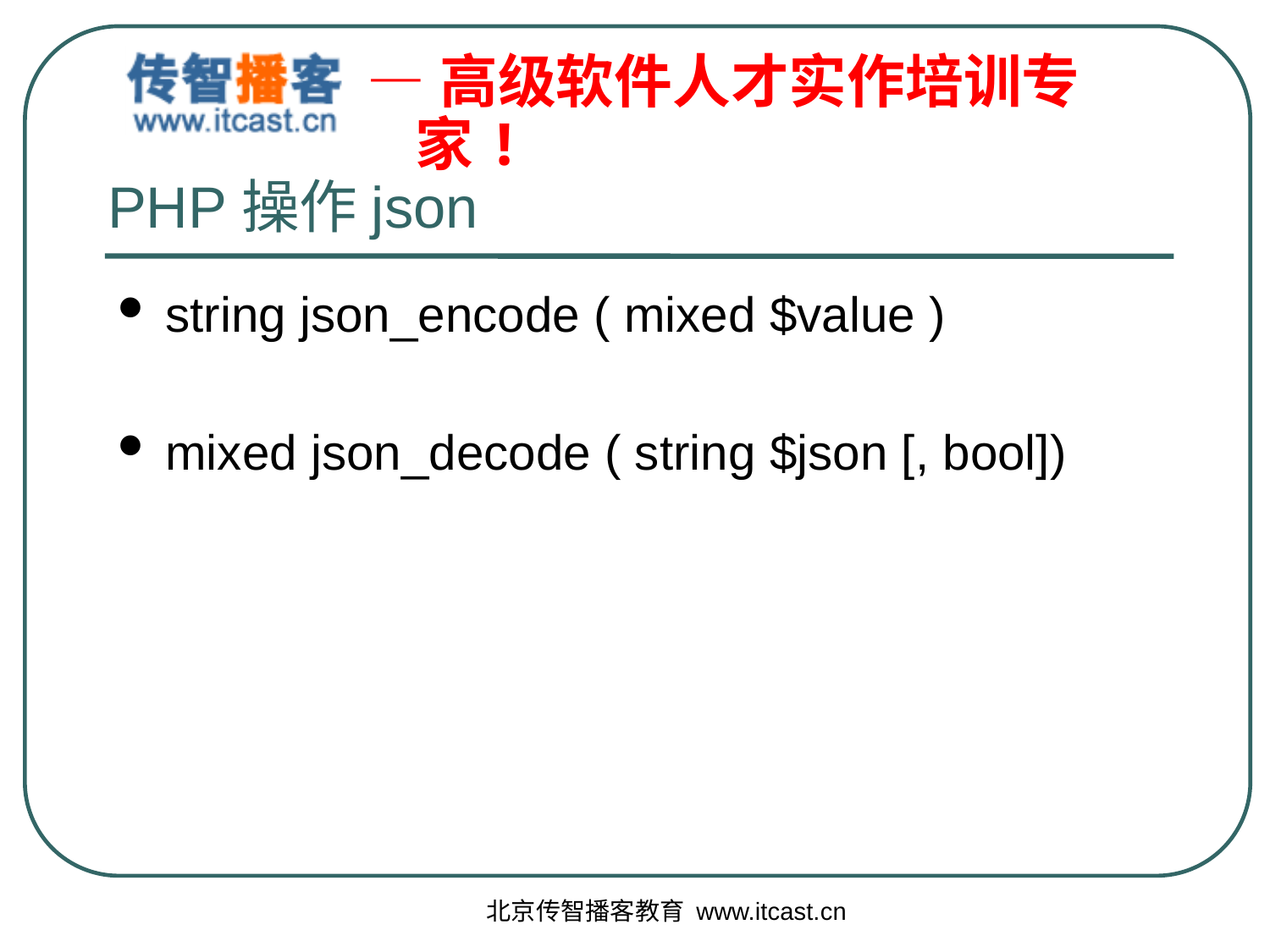

# PHP操作json
string json_encode ( mixed $value )

mixed json_decode ( string $json [, bool])
北京传智播客教育 www.itcast.cn